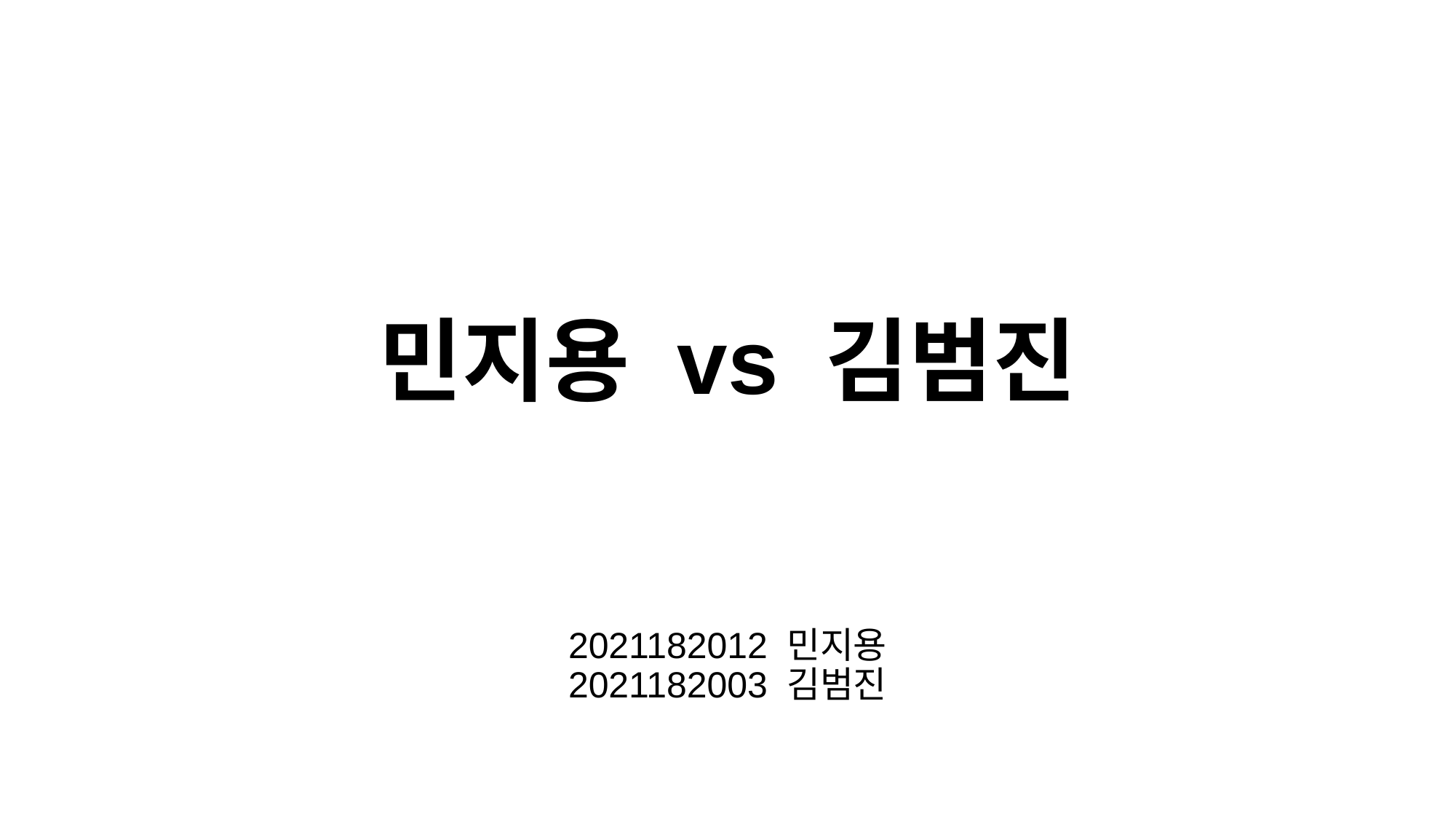

# 민지용 vs 김범진
2021182012 민지용
2021182003 김범진